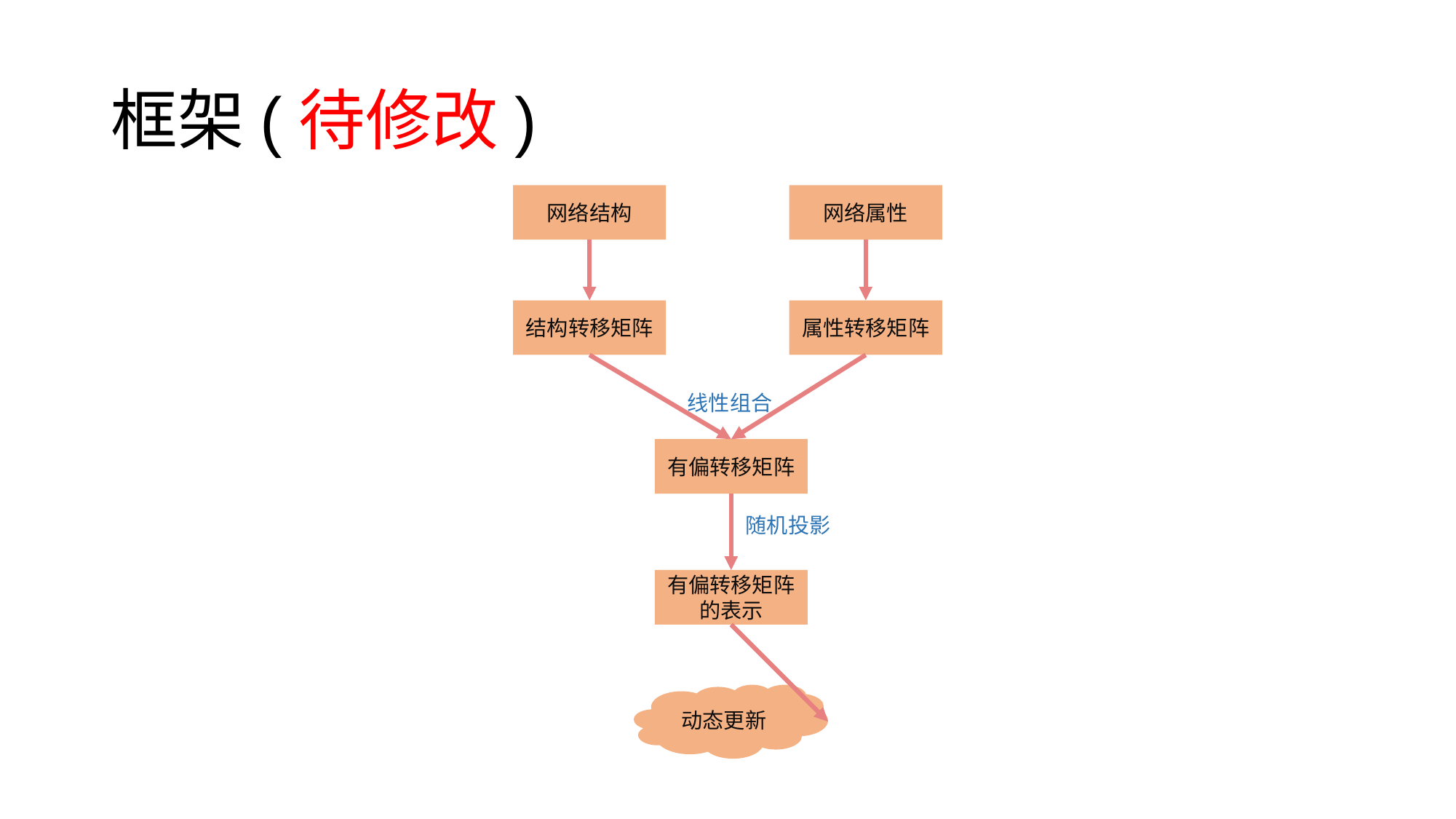

# 框架(待修改)
网络结构
网络属性
结构转移矩阵
属性转移矩阵
线性组合
有偏转移矩阵
随机投影
有偏转移矩阵的表示
动态更新